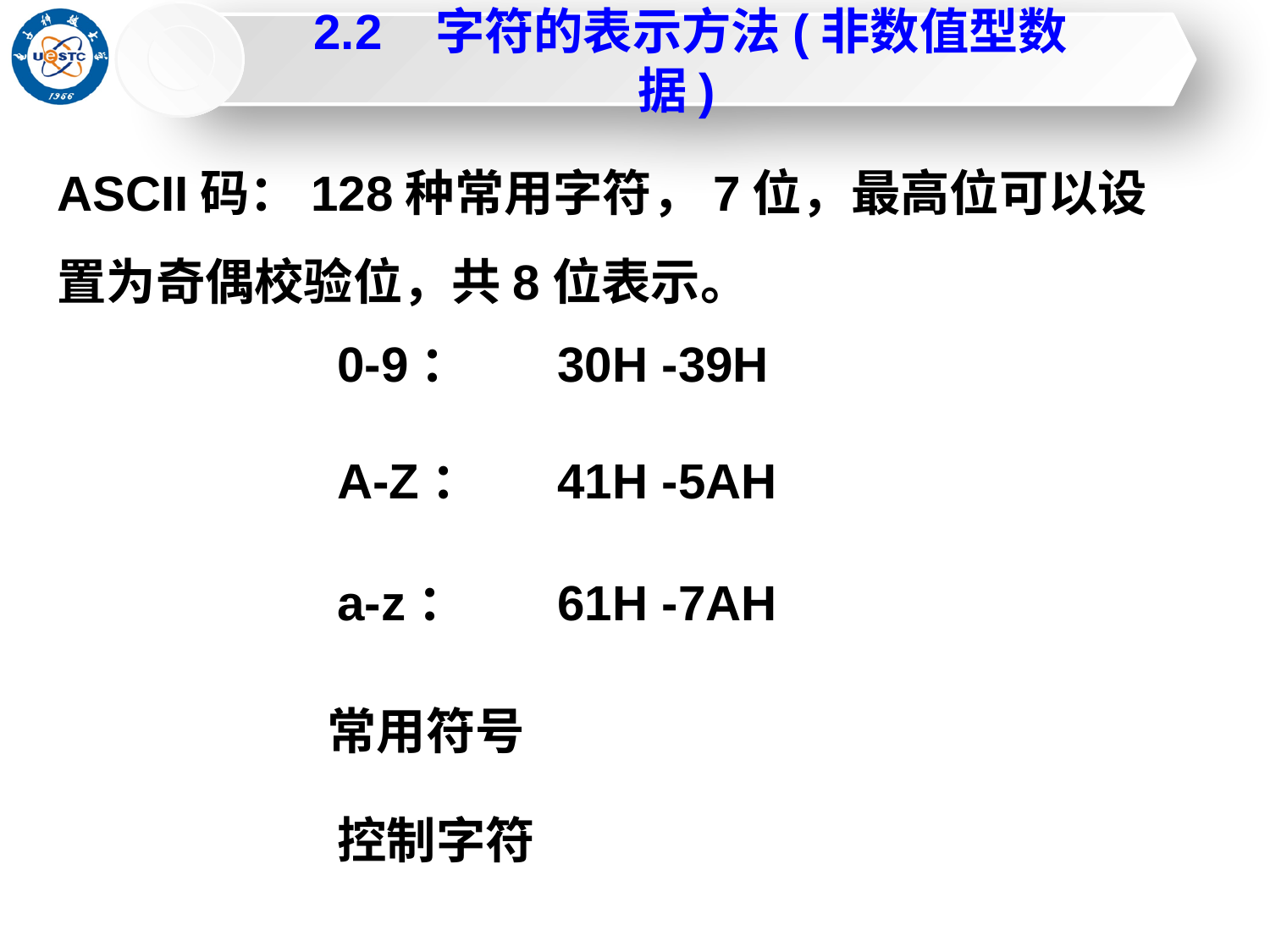

2.2   字符的表示方法(非数值型数据)

ASCII码：128种常用字符，7位，最高位可以设置为奇偶校验位，共8位表示。
0-9：
30H -39H
A-Z：
41H -5AH
a-z：
61H -7AH
常用符号
控制字符